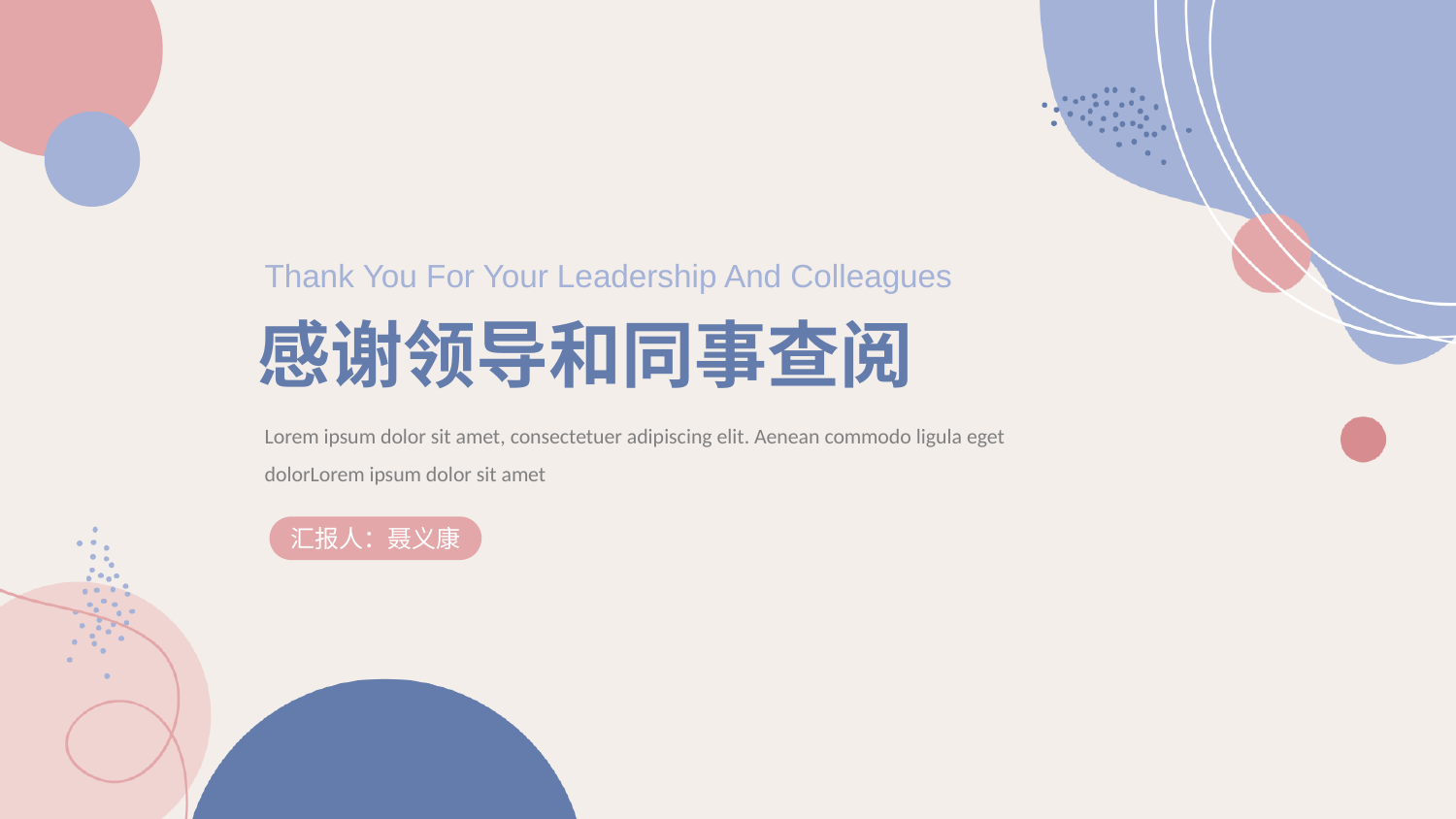

Thank You For Your Leadership And Colleagues
感谢领导和同事查阅
Lorem ipsum dolor sit amet, consectetuer adipiscing elit. Aenean commodo ligula eget dolorLorem ipsum dolor sit amet
汇报人：聂义康